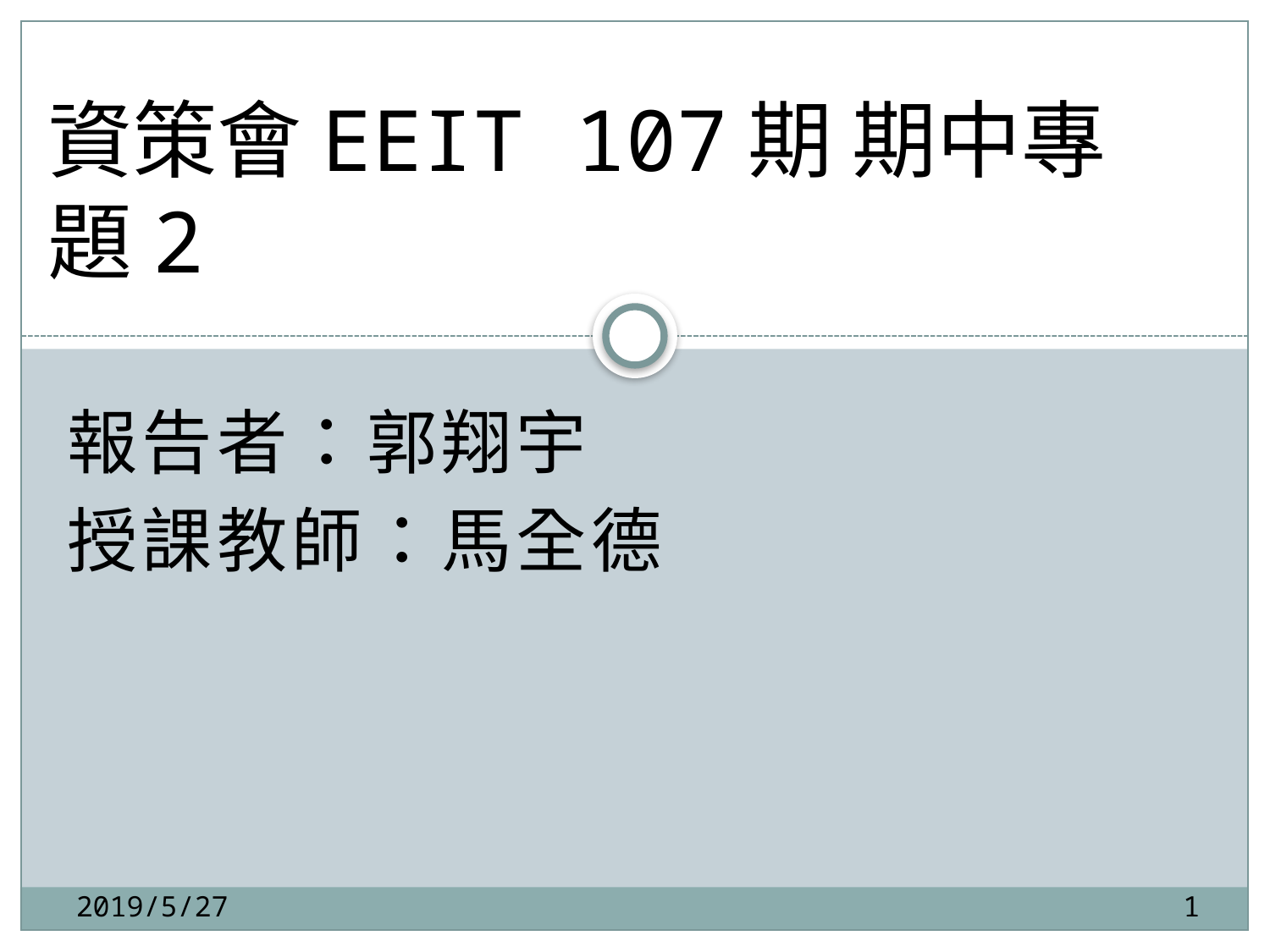

# 資策會EEIT 107期 期中專題2
報告者：郭翔宇
授課教師：馬全德
2019/5/27
1